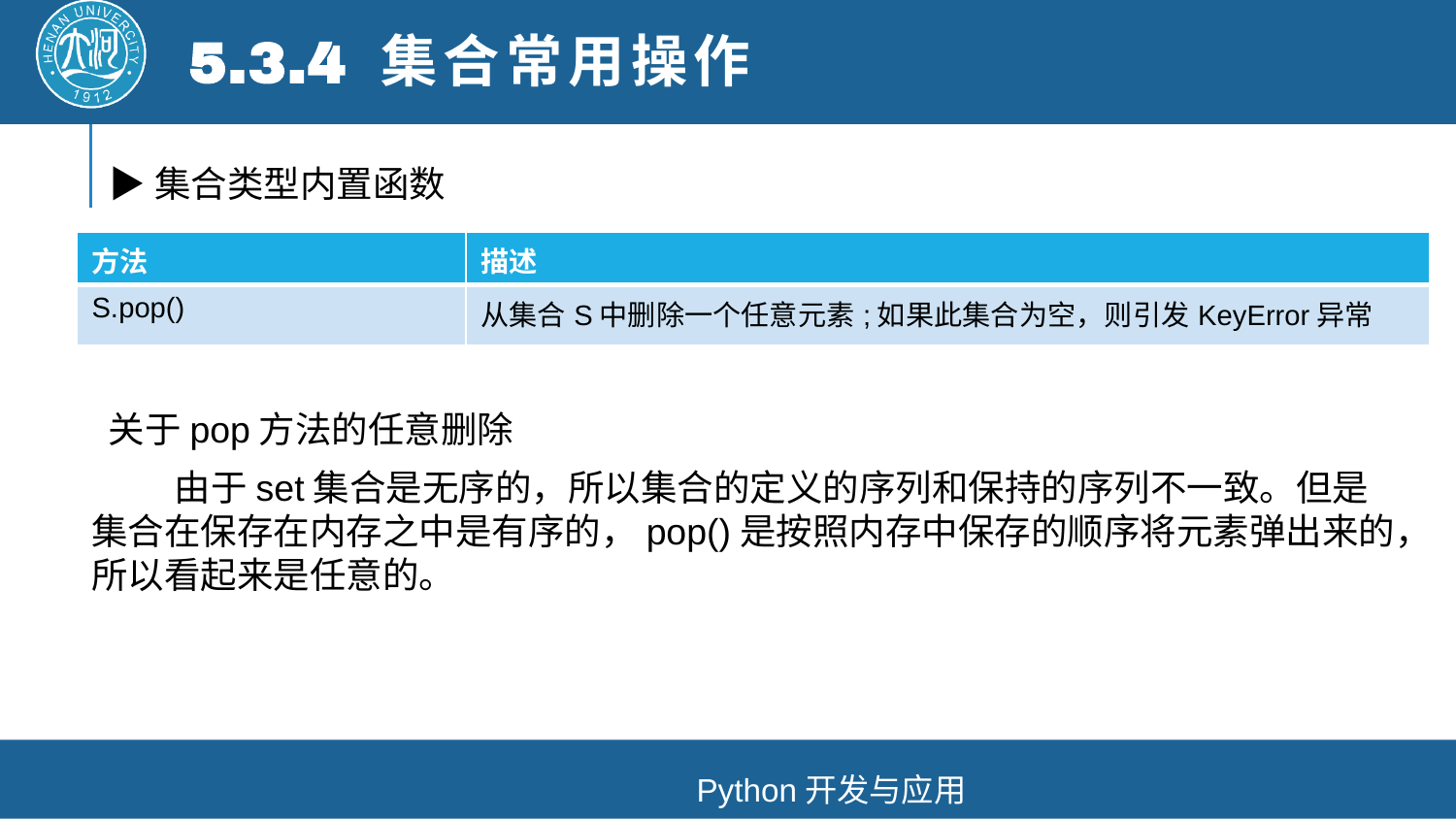

# 5.3.4 集合常用操作
▶集合类型内置函数
| 方法 | 描述 |
| --- | --- |
| S.pop() | 从集合S中删除一个任意元素;如果此集合为空，则引发KeyError异常 |
关于pop方法的任意删除
         由于set集合是无序的，所以集合的定义的序列和保持的序列不一致。但是集合在保存在内存之中是有序的，pop()是按照内存中保存的顺序将元素弹出来的，所以看起来是任意的。

Python开发与应用
15